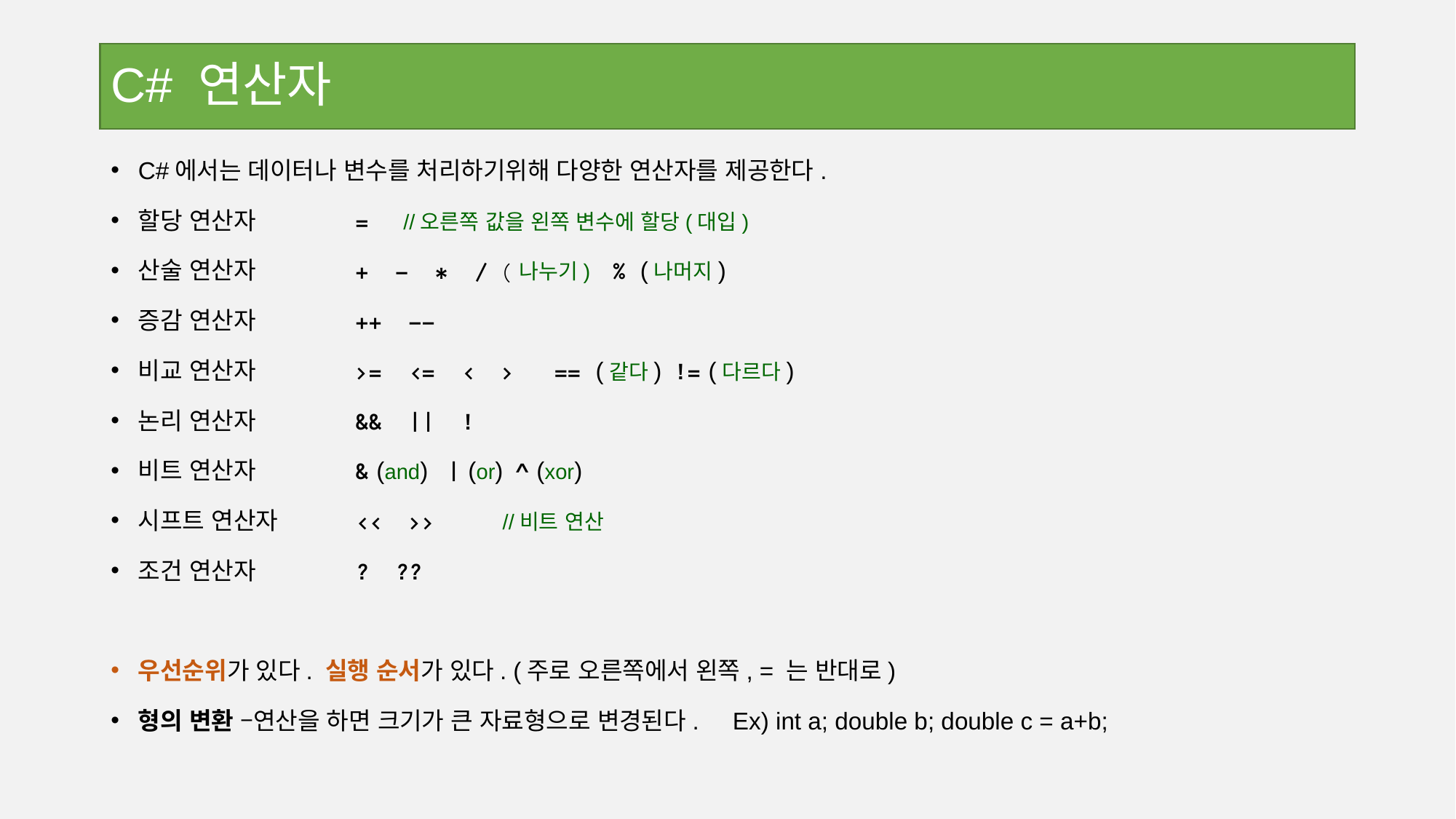

# C# 연산자
C#에서는 데이터나 변수를 처리하기위해 다양한 연산자를 제공한다.
할당 연산자 	=     //오른쪽 값을 왼쪽 변수에 할당(대입)
산술 연산자 	+  -  *  / (나누기)  % (나머지)
증감 연산자 	++  --
비교 연산자 	>=  <=  <  >   == (같다)  != (다르다)
논리 연산자 	&&  ||  !
비트 연산자 	& (and)   | (or)  ^ (xor)
시프트 연산자 	<<  >>     //비트 연산
조건 연산자 	?  ??

우선순위가 있다. 실행 순서가 있다. (주로 오른쪽에서 왼쪽, = 는 반대로)
형의 변환 –연산을 하면 크기가 큰 자료형으로 변경된다.     Ex) int a; double b; double c = a+b;